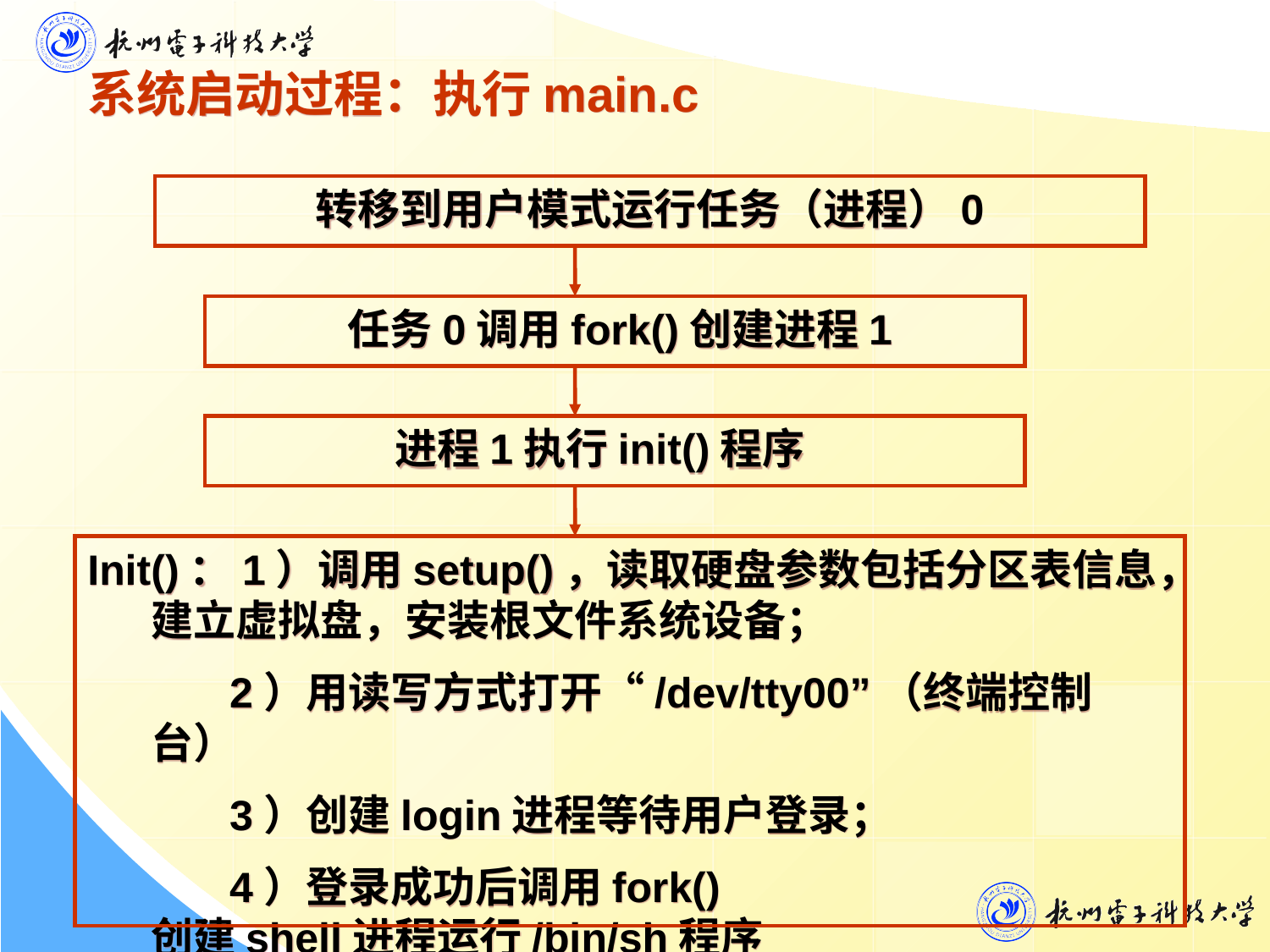

系统启动过程：执行main.c
转移到用户模式运行任务（进程）0

任务0调用fork()创建进程1

进程1执行init()程序

Init()：1）调用setup()，读取硬盘参数包括分区表信息，建立虚拟盘，安装根文件系统设备；
            2）用读写方式打开“/dev/tty00”（终端控制台）
            3）创建login进程等待用户登录；
            4）登录成功后调用fork() 创建shell进程运行/bin/sh程序